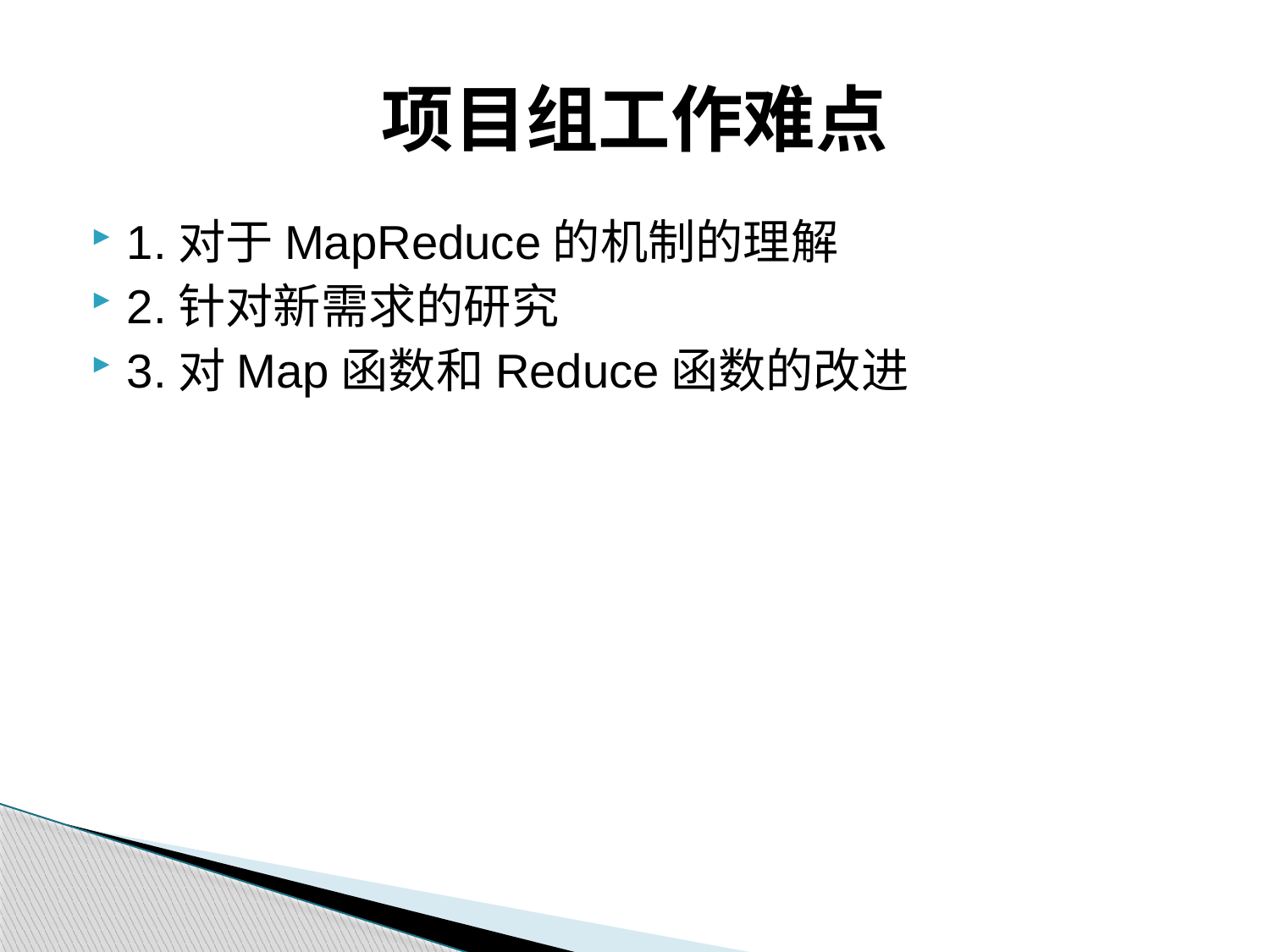

# 项目组工作难点
1.对于MapReduce的机制的理解
2.针对新需求的研究
3.对Map函数和Reduce函数的改进